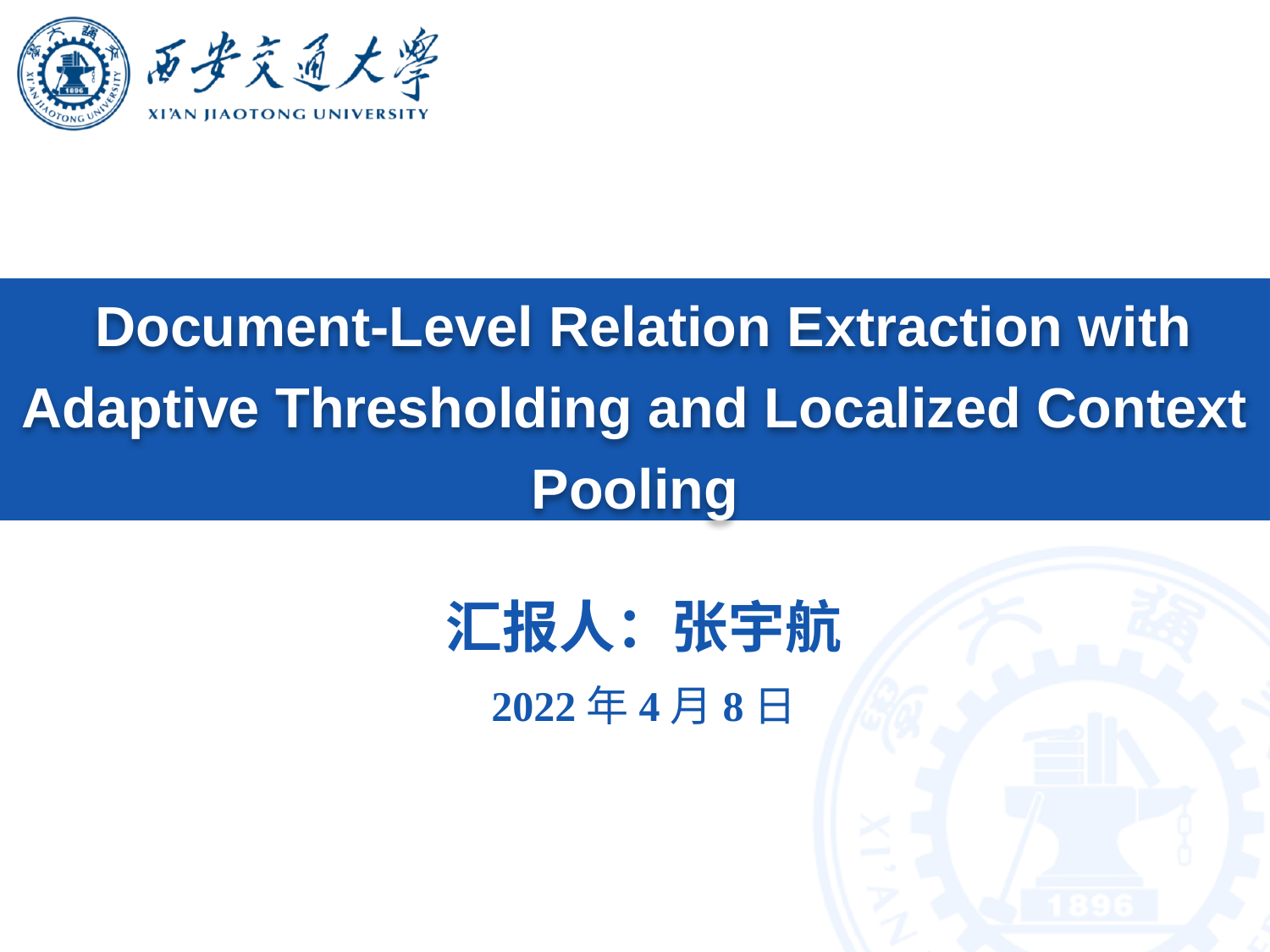

Document-Level Relation Extraction with Adaptive Thresholding and Localized Context Pooling
汇报人：张宇航
2022年4月8日